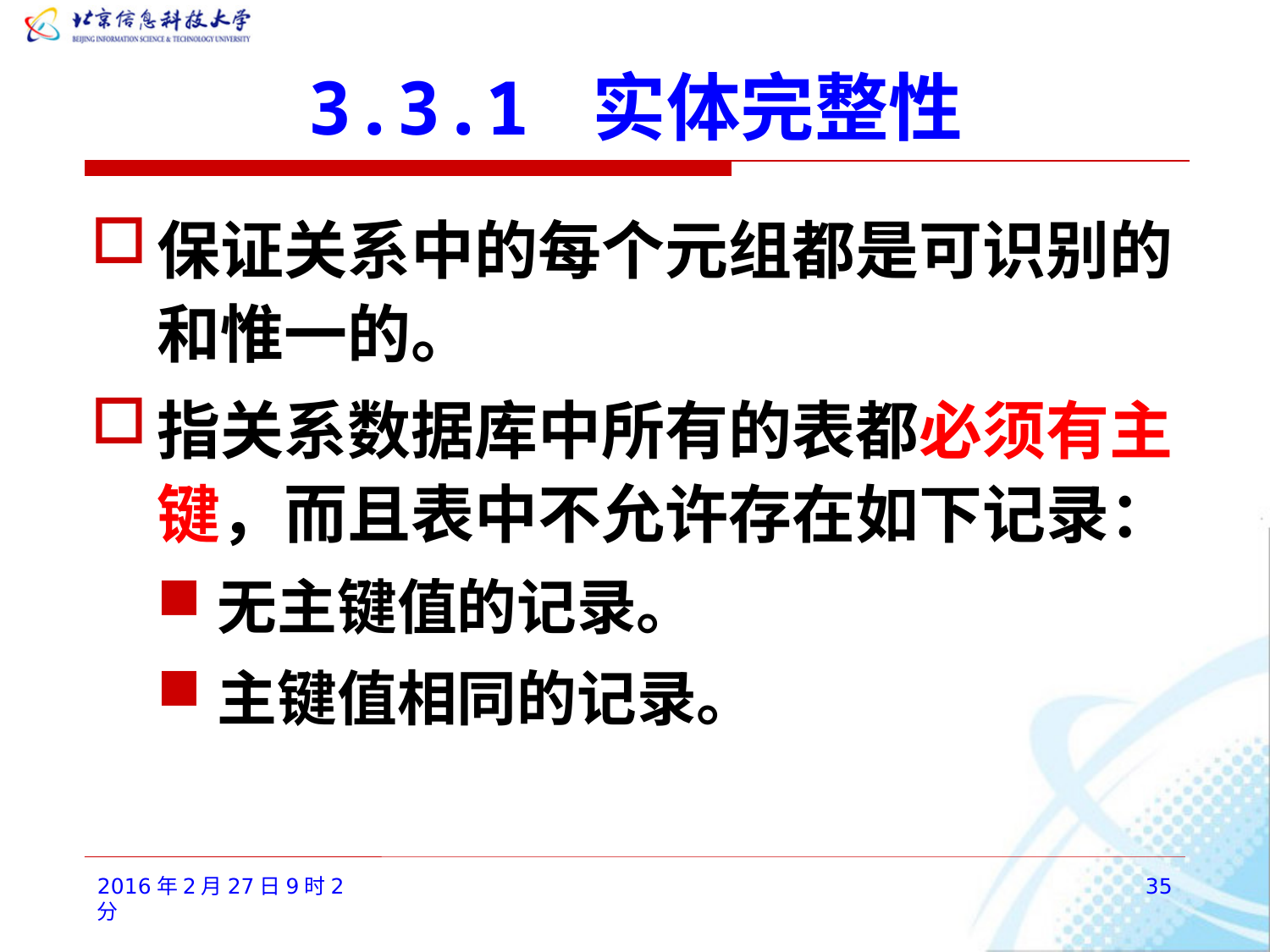

# 3.3.1 实体完整性
保证关系中的每个元组都是可识别的和惟一的。
指关系数据库中所有的表都必须有主键，而且表中不允许存在如下记录：
无主键值的记录。
主键值相同的记录。

2016年2月27日9时2分
35